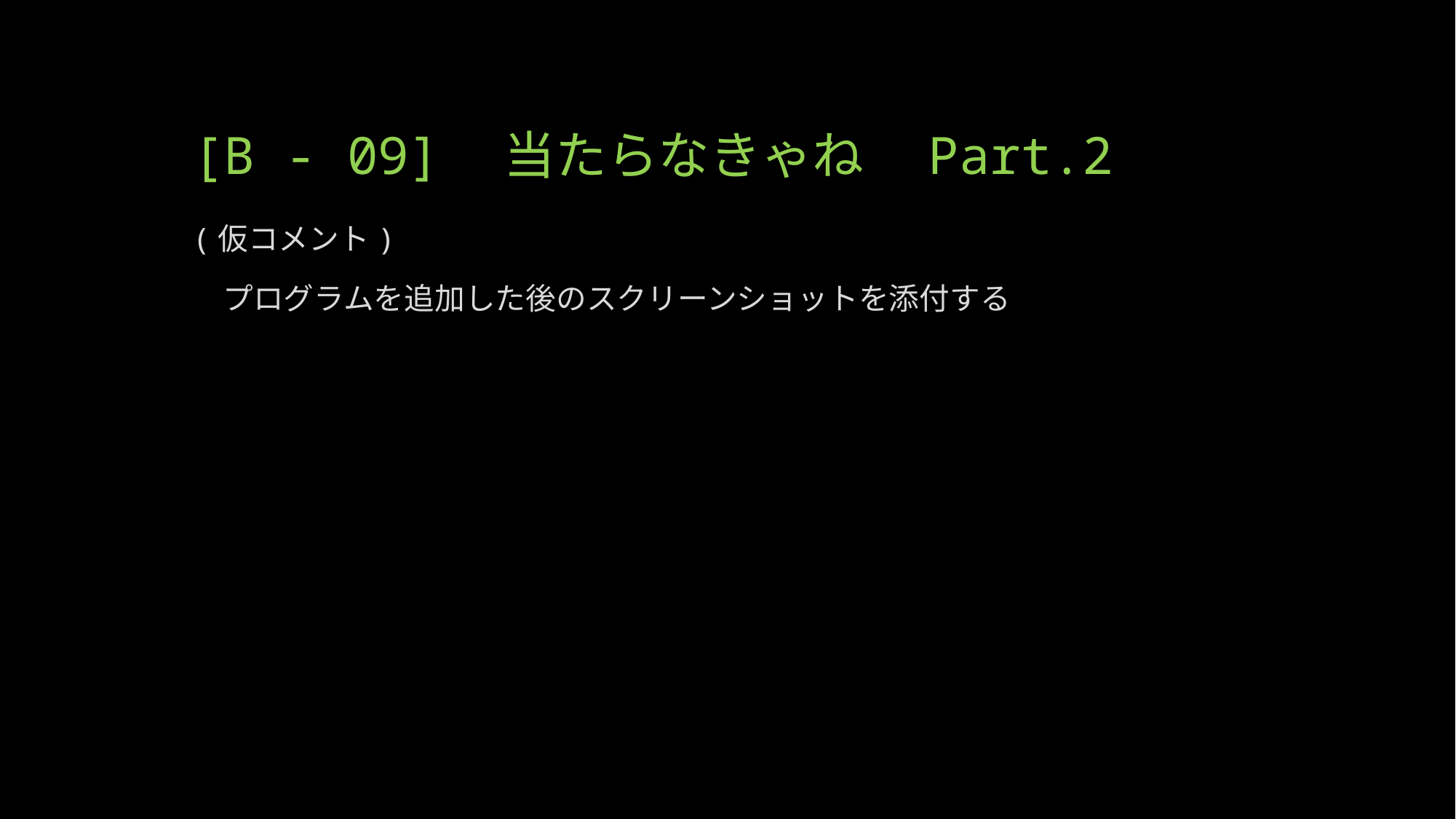

# [B - 09]　当たらなきゃね　Part.2
(仮コメント)
　プログラムを追加した後のスクリーンショットを添付する